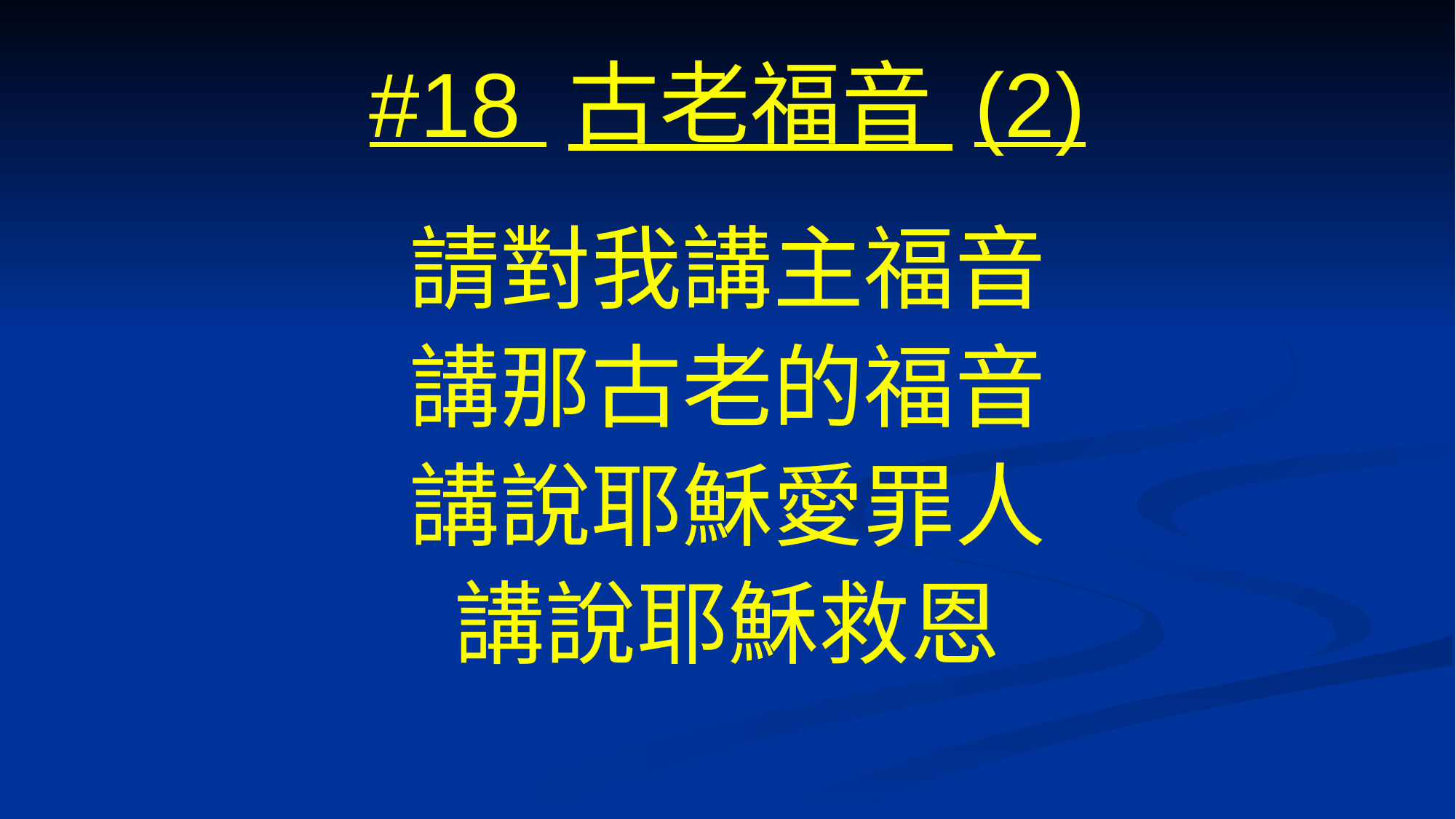

# #18 古老福音 (2)
請對我講主福音
講那古老的福音
講說耶穌愛罪人
講說耶穌救恩